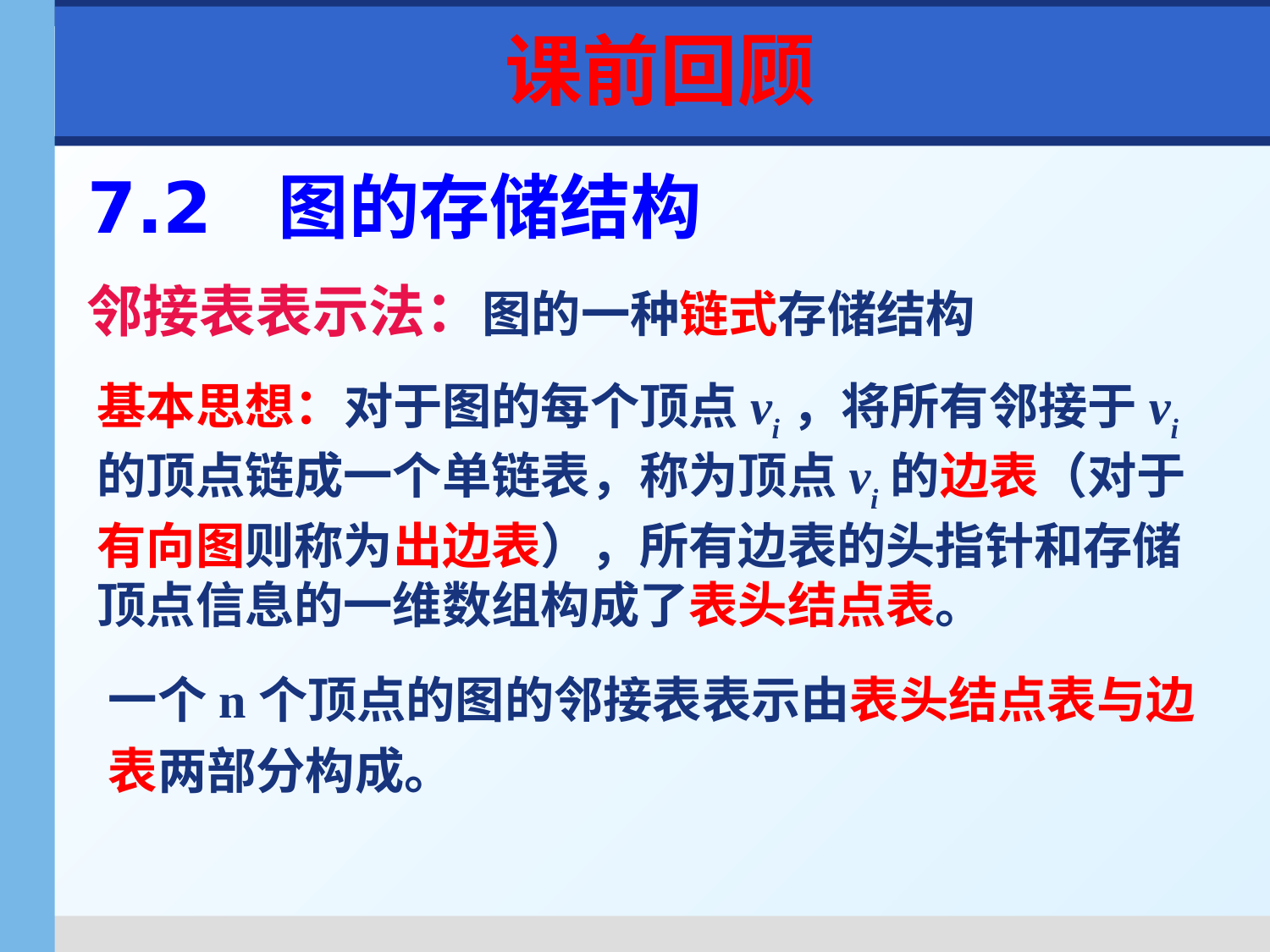

课前回顾
7.2  图的存储结构
邻接表表示法：图的一种链式存储结构
基本思想：对于图的每个顶点vi，将所有邻接于vi的顶点链成一个单链表，称为顶点vi的边表（对于有向图则称为出边表），所有边表的头指针和存储顶点信息的一维数组构成了表头结点表。

一个n个顶点的图的邻接表表示由表头结点表与边表两部分构成。